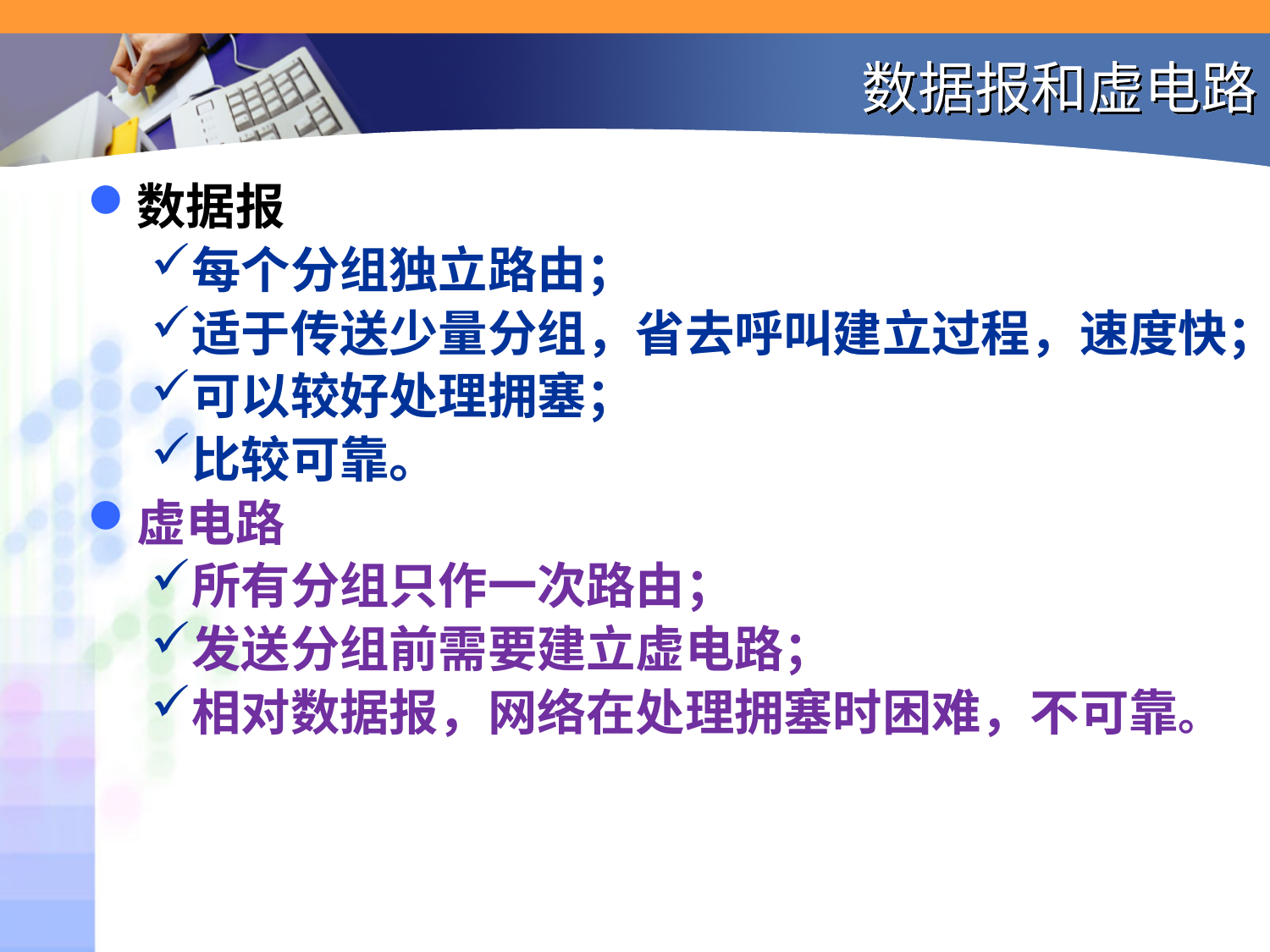

# 数据报和虚电路
数据报
每个分组独立路由；
适于传送少量分组，省去呼叫建立过程，速度快；
可以较好处理拥塞；
比较可靠。
虚电路
所有分组只作一次路由；
发送分组前需要建立虚电路；
相对数据报，网络在处理拥塞时困难，不可靠。